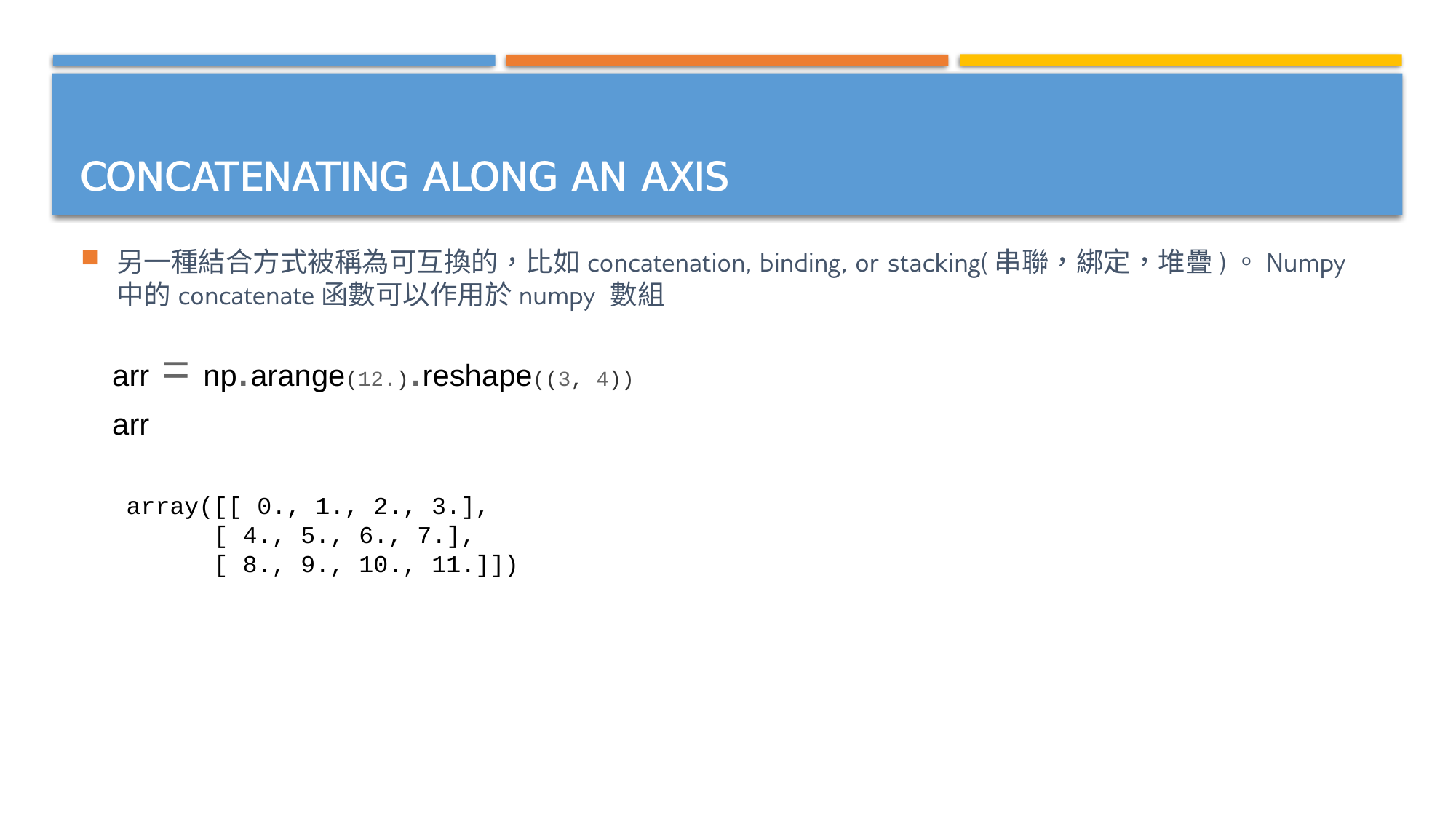

另一種結合方式被稱為可互換的，比如concatenation, binding, or stacking(串聯，綁定，堆疊)。Numpy中的concatenate函數可以作用於numpy 數組
# Concatenating Along an Axis
arr = np.arange(12.).reshape((3, 4))
arr
array([[ 0., 1., 2., 3.],
      [ 4., 5., 6., 7.],
      [ 8., 9., 10., 11.]])